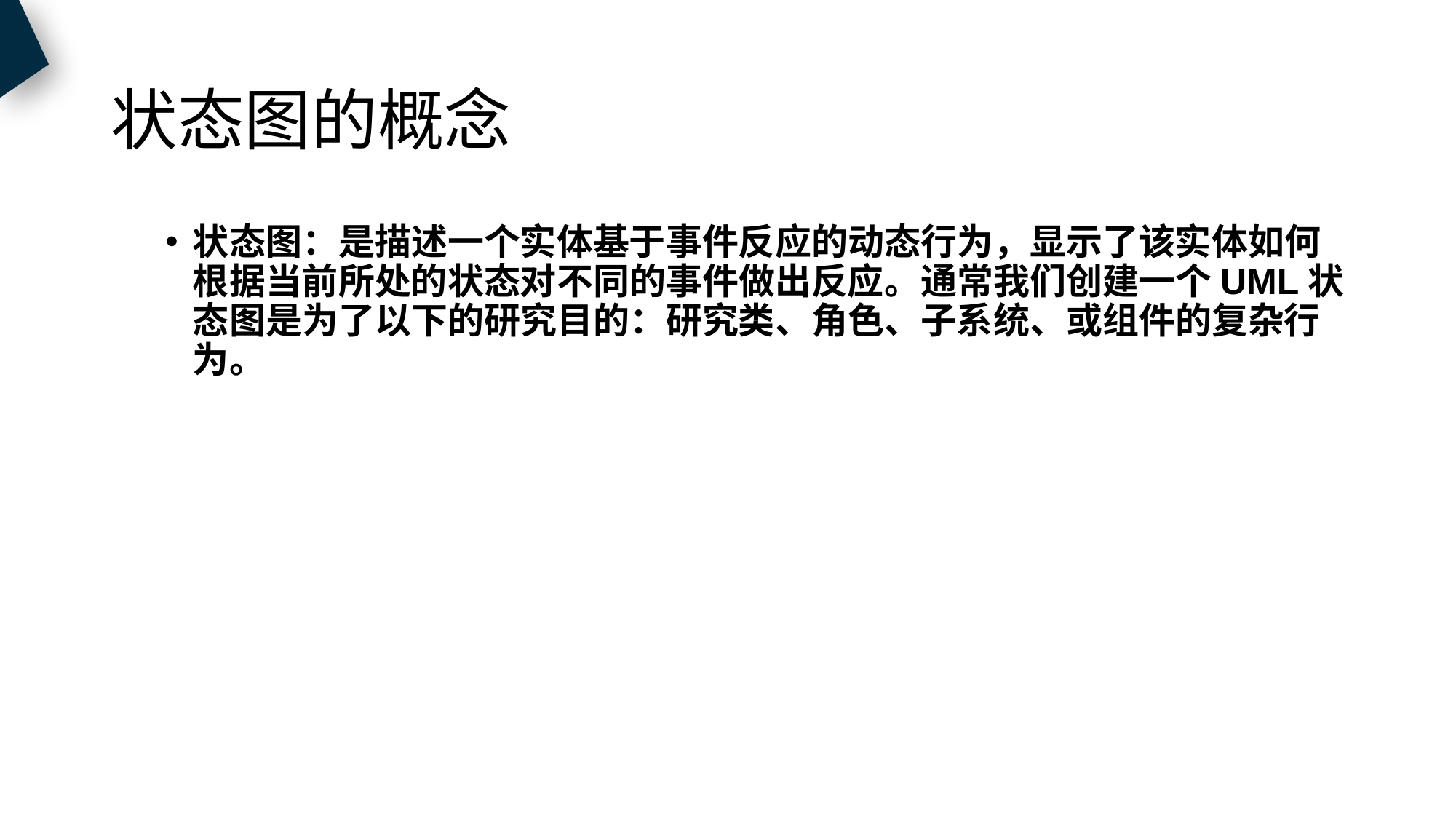

# 状态图的概念
状态图：是描述一个实体基于事件反应的动态行为，显示了该实体如何根据当前所处的状态对不同的事件做出反应。通常我们创建一个UML状态图是为了以下的研究目的：研究类、角色、子系统、或组件的复杂行为。